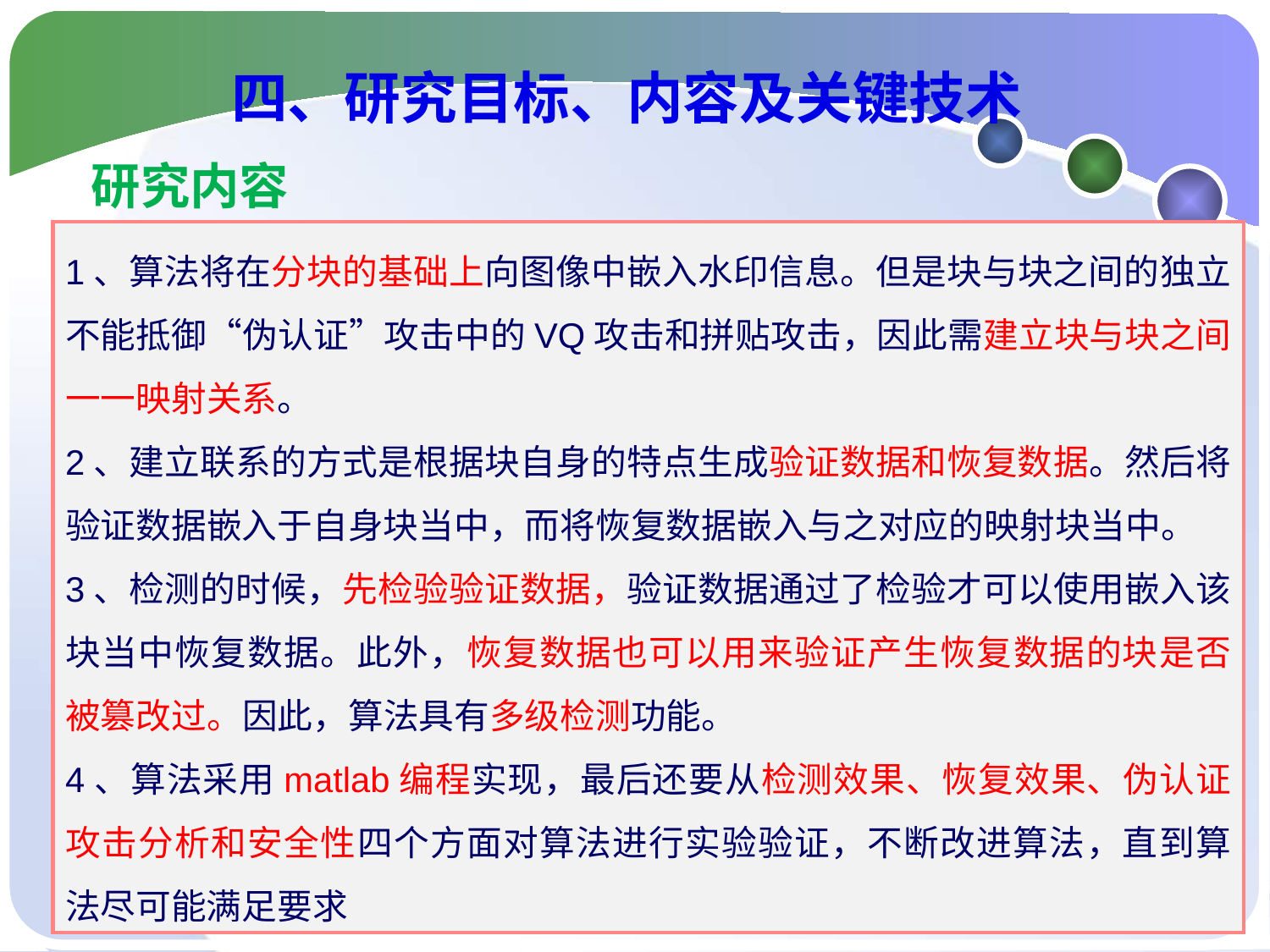

四、研究目标、内容及关键技术
研究内容
1、算法将在分块的基础上向图像中嵌入水印信息。但是块与块之间的独立不能抵御“伪认证”攻击中的VQ攻击和拼贴攻击，因此需建立块与块之间一一映射关系。
2、建立联系的方式是根据块自身的特点生成验证数据和恢复数据。然后将验证数据嵌入于自身块当中，而将恢复数据嵌入与之对应的映射块当中。
3、检测的时候，先检验验证数据，验证数据通过了检验才可以使用嵌入该块当中恢复数据。此外，恢复数据也可以用来验证产生恢复数据的块是否被篡改过。因此，算法具有多级检测功能。
4、算法采用matlab编程实现，最后还要从检测效果、恢复效果、伪认证攻击分析和安全性四个方面对算法进行实验验证，不断改进算法，直到算法尽可能满足要求
华中科技大学CAD中心